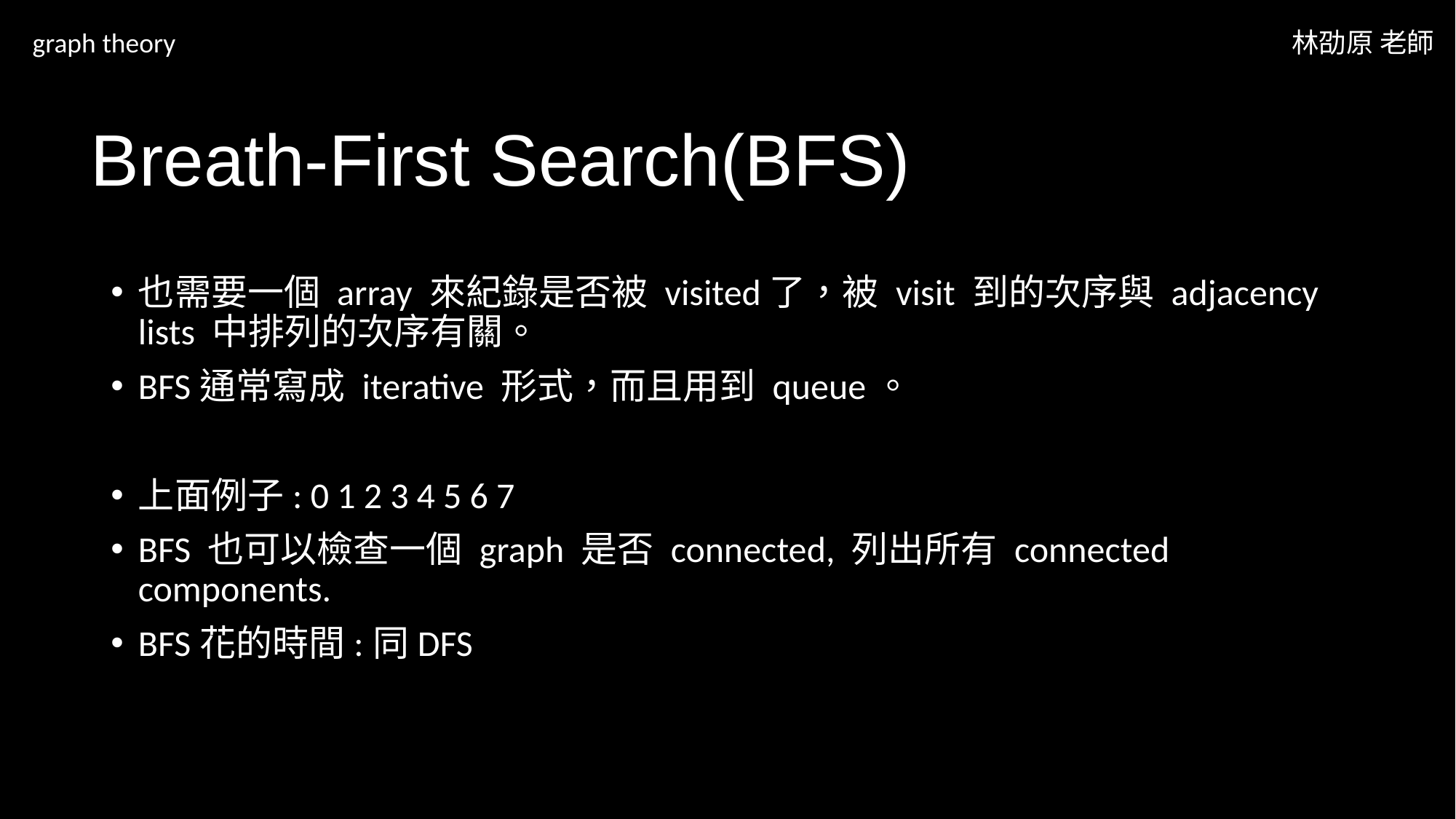

graph theory
林劭原 老師
# Breath-First Search(BFS)
也需要一個 array 來紀錄是否被 visited了，被 visit 到的次序與 adjacency lists 中排列的次序有關。
BFS通常寫成 iterative 形式，而且用到 queue。

上面例子: 0 1 2 3 4 5 6 7
BFS 也可以檢查一個 graph 是否 connected, 列出所有 connected components.
BFS花的時間:同DFS